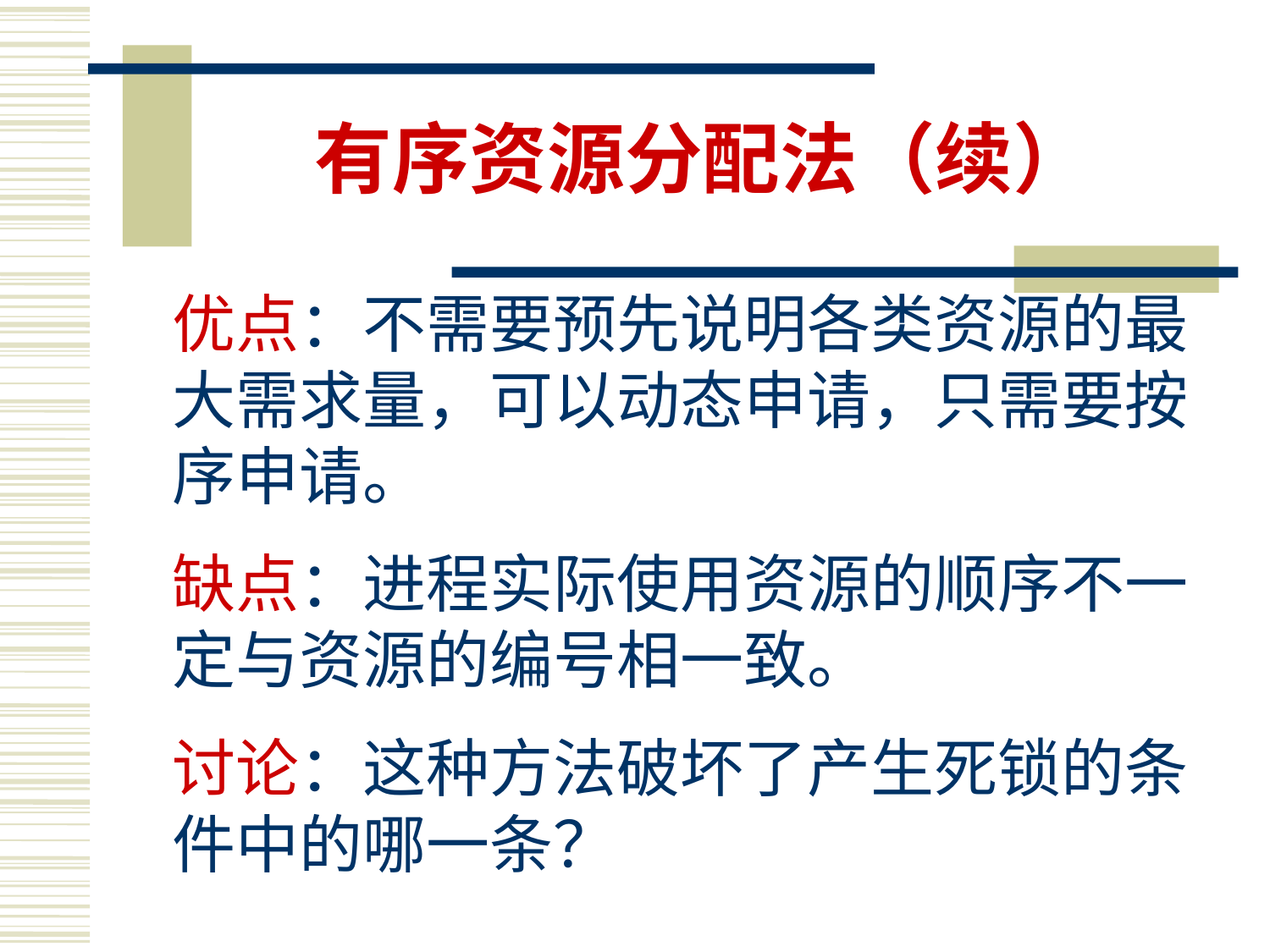

# 有序资源分配法（续）
	优点：不需要预先说明各类资源的最大需求量，可以动态申请，只需要按序申请。
	缺点：进程实际使用资源的顺序不一定与资源的编号相一致。
	讨论：这种方法破坏了产生死锁的条件中的哪一条？